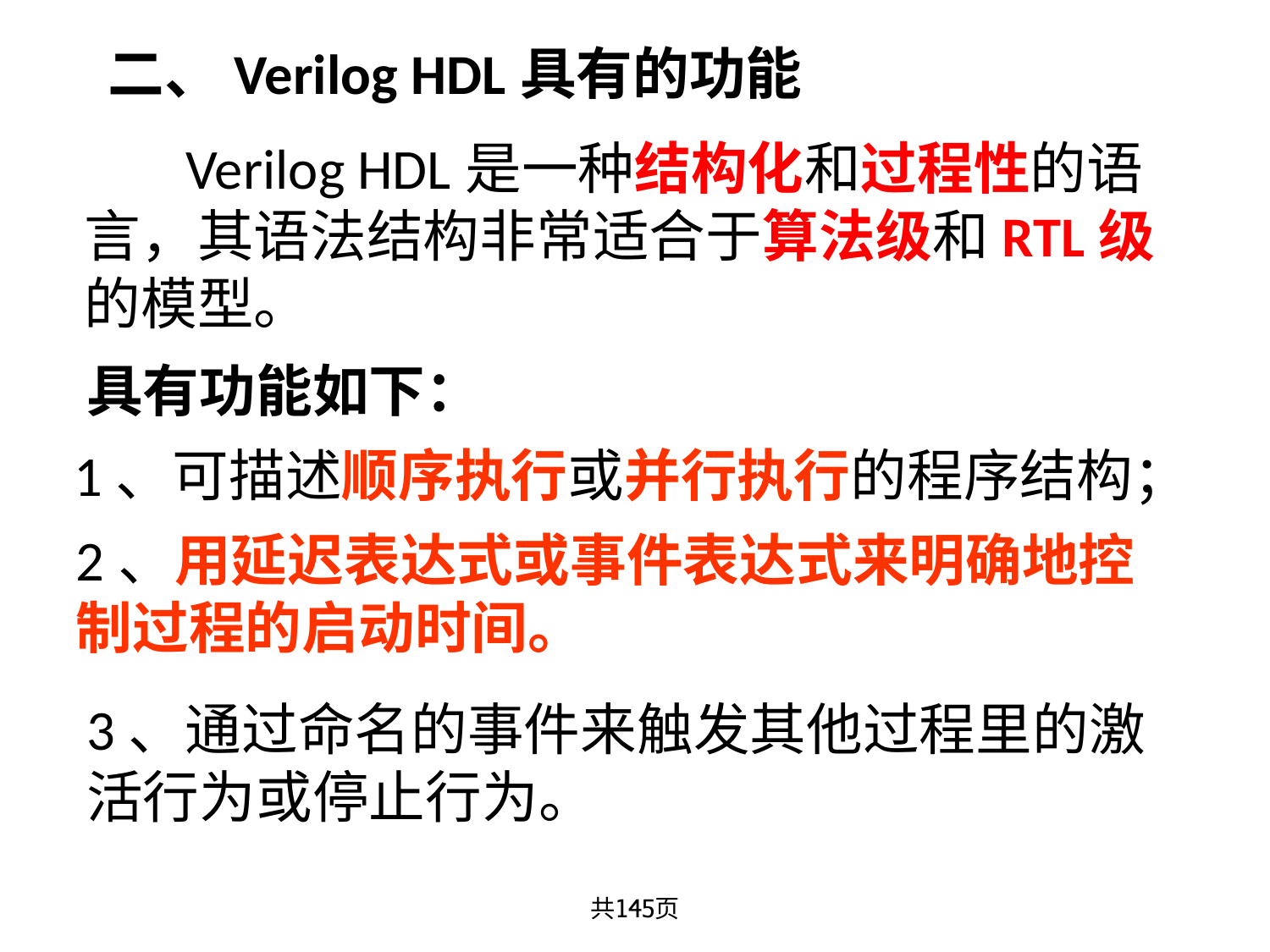

二、Verilog HDL具有的功能
        Verilog HDL是一种结构化和过程性的语言，其语法结构非常适合于算法级和RTL级的模型。
具有功能如下：
1、可描述顺序执行或并行执行的程序结构；
2、用延迟表达式或事件表达式来明确地控制过程的启动时间。
3、通过命名的事件来触发其他过程里的激活行为或停止行为。
共145页
5